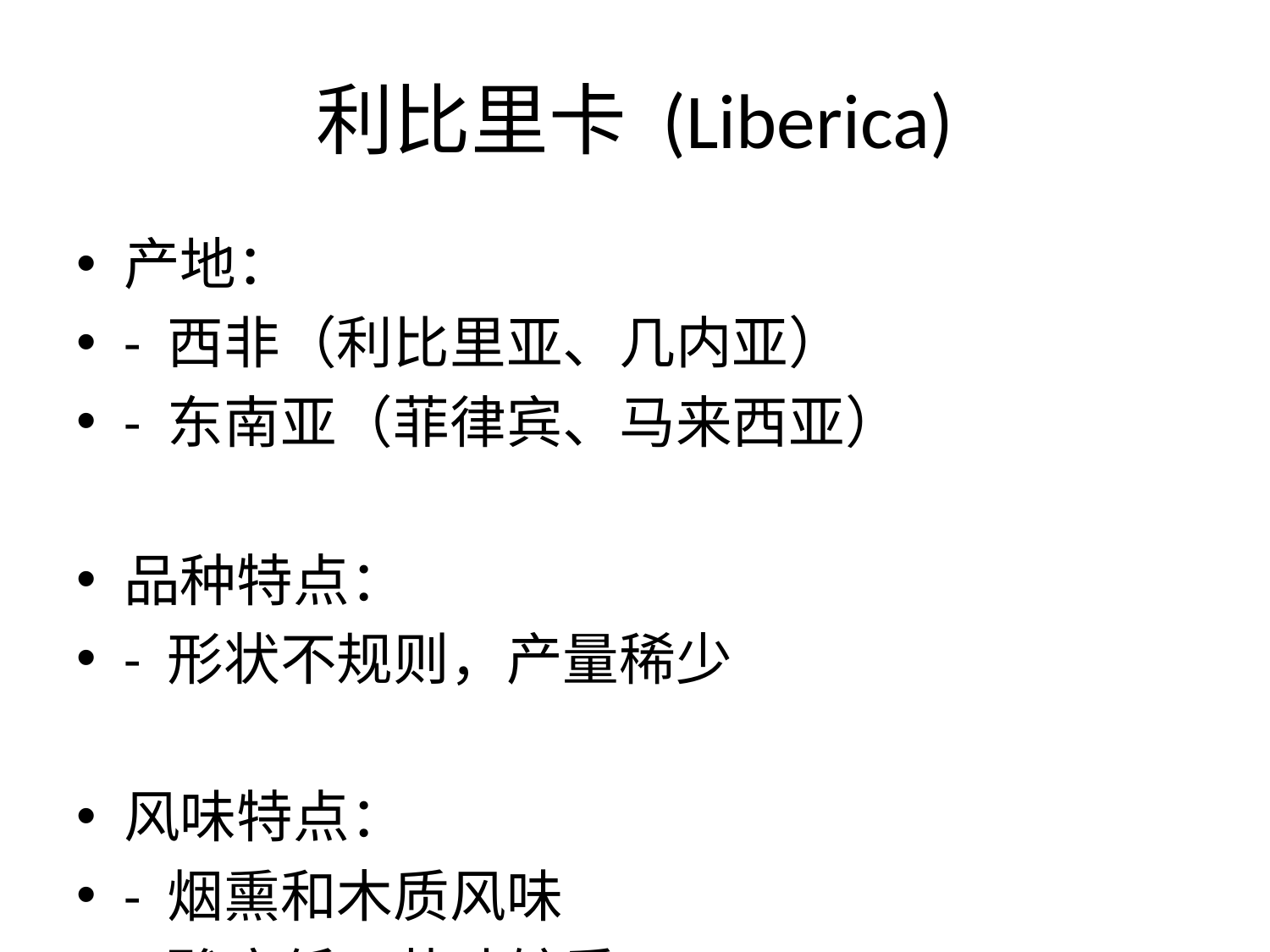

# 利比里卡 (Liberica)
产地：
- 西非（利比里亚、几内亚）
- 东南亚（菲律宾、马来西亚）

品种特点：
- 形状不规则，产量稀少

风味特点：
- 烟熏和木质风味
- 酸度低，苦味较重